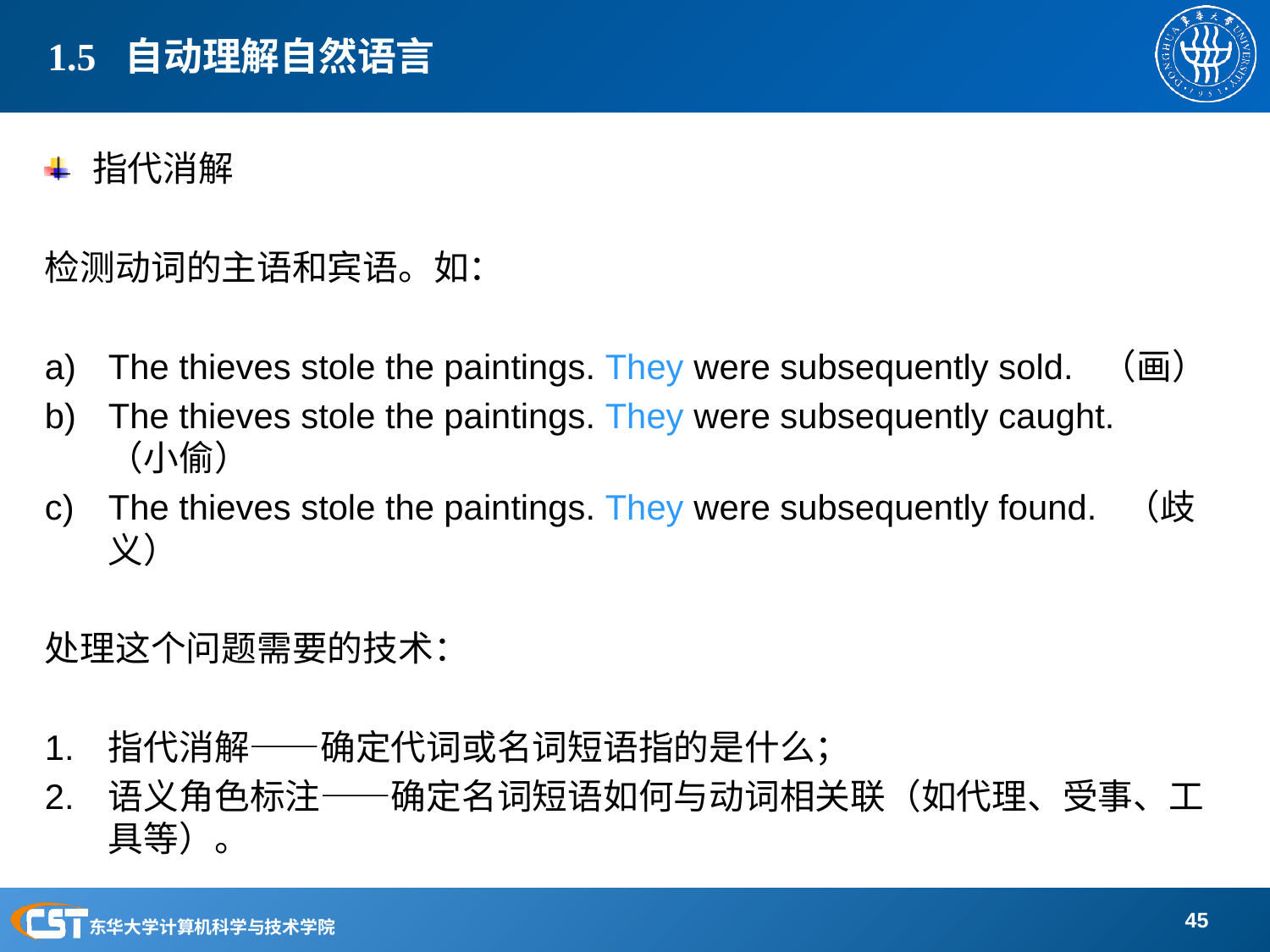

# 1.5  自动理解自然语言
指代消解

检测动词的主语和宾语。如：

The thieves stole the paintings. They were subsequently sold.  （画）
The thieves stole the paintings. They were subsequently caught.  （小偷）
The thieves stole the paintings. They were subsequently found.  （歧义）

处理这个问题需要的技术：

指代消解——确定代词或名词短语指的是什么；
语义角色标注——确定名词短语如何与动词相关联（如代理、受事、工具等）。